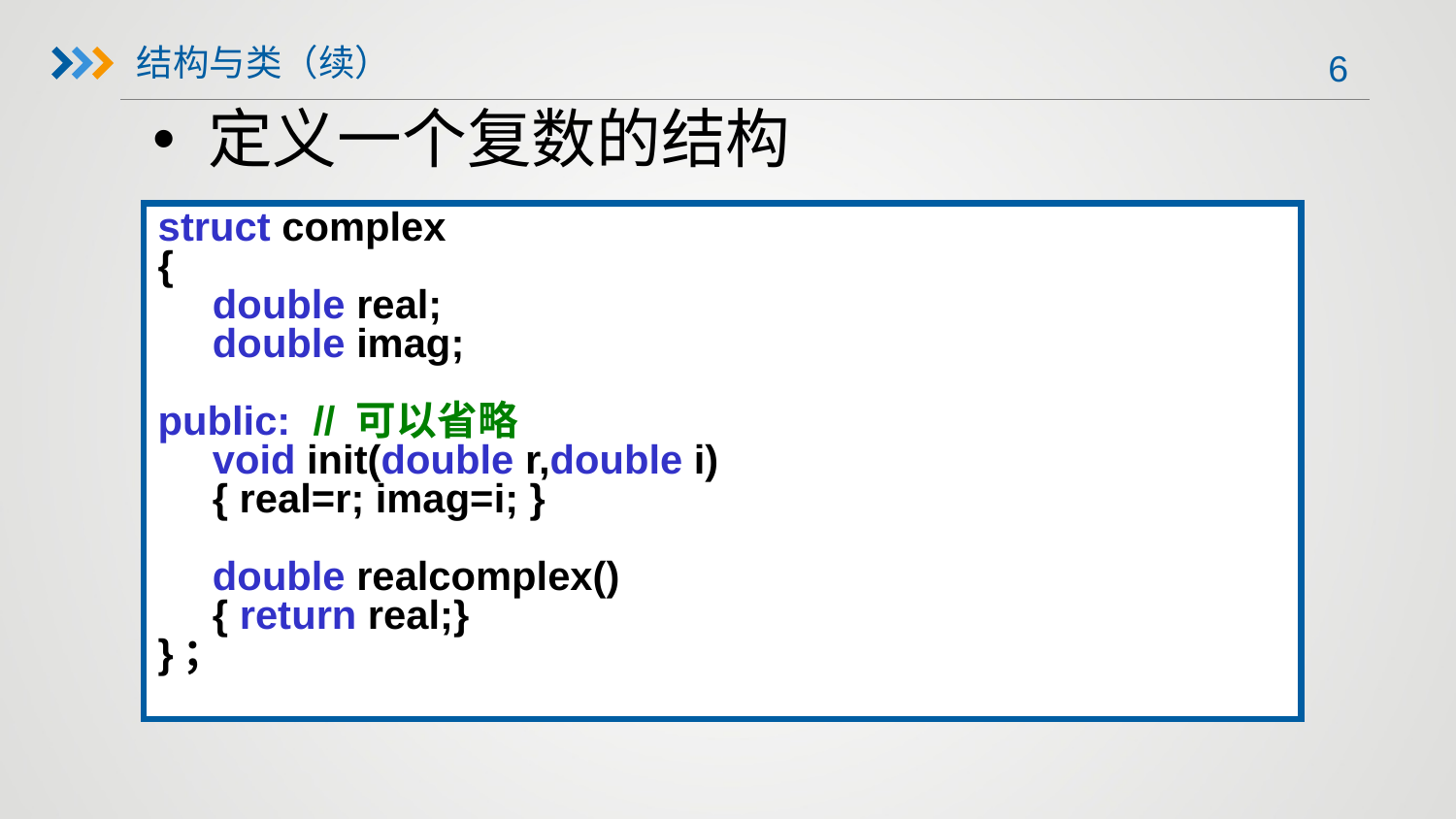

结构与类（续）
定义一个复数的结构
struct complex
{
	double real;
	double imag;

public:  // 可以省略
	void init(double r,double i)
	{ real=r; imag=i; }

	double realcomplex()
	{ return real;}
}；